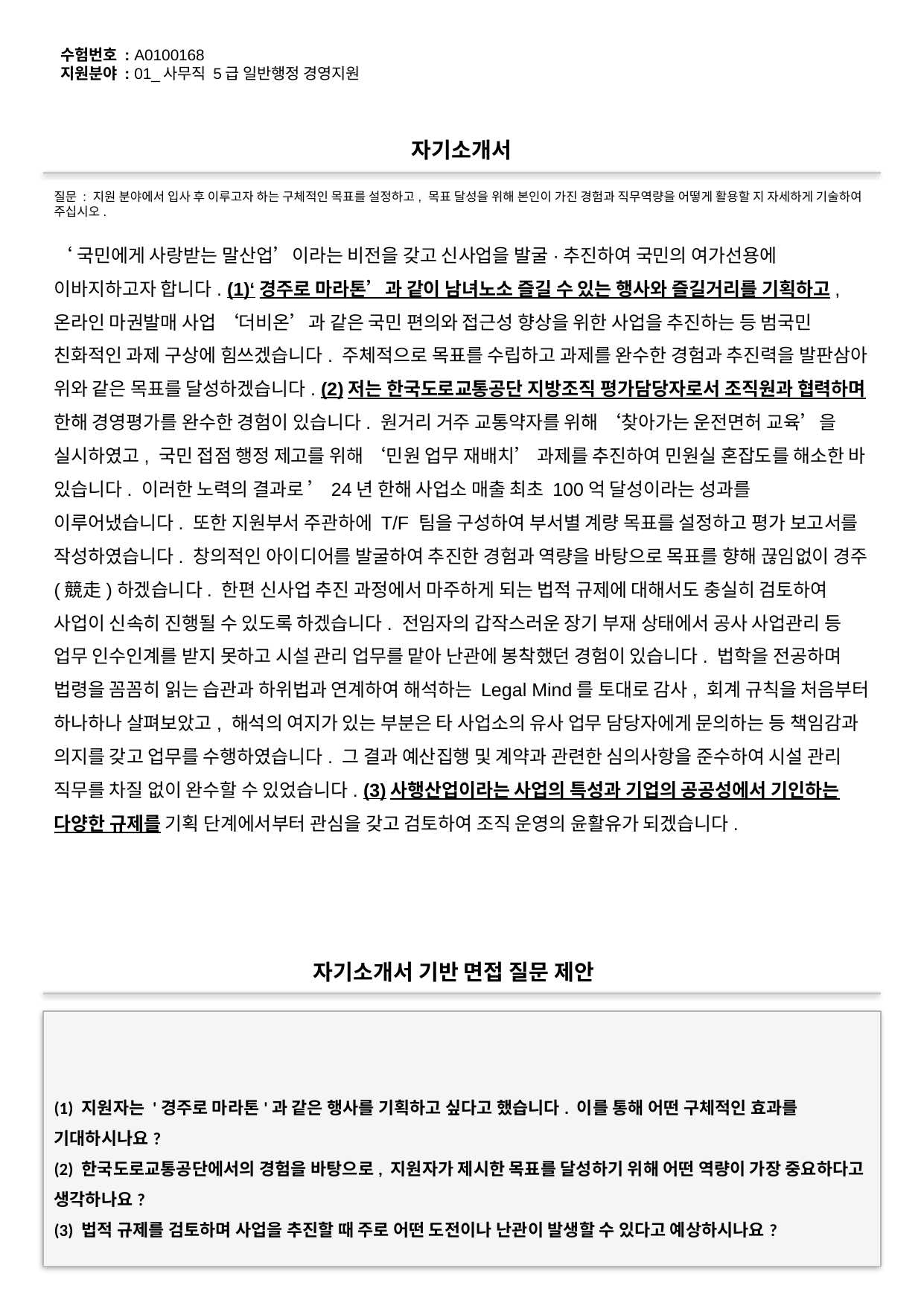

수험번호 : A0100168
지원분야 : 01_사무직 5급 일반행정 경영지원
#

자기소개서

질문 : 지원 분야에서 입사 후 이루고자 하는 구체적인 목표를 설정하고, 목표 달성을 위해 본인이 가진 경험과 직무역량을 어떻게 활용할 지 자세하게 기술하여 주십시오.

‘국민에게 사랑받는 말산업’이라는 비전을 갖고 신사업을 발굴·추진하여 국민의 여가선용에 이바지하고자 합니다. (1)‘경주로 마라톤’과 같이 남녀노소 즐길 수 있는 행사와 즐길거리를 기획하고, 온라인 마권발매 사업 ‘더비온’과 같은 국민 편의와 접근성 향상을 위한 사업을 추진하는 등 범국민 친화적인 과제 구상에 힘쓰겠습니다. 주체적으로 목표를 수립하고 과제를 완수한 경험과 추진력을 발판삼아 위와 같은 목표를 달성하겠습니다. (2)저는 한국도로교통공단 지방조직 평가담당자로서 조직원과 협력하며 한해 경영평가를 완수한 경험이 있습니다. 원거리 거주 교통약자를 위해 ‘찾아가는 운전면허 교육’을 실시하였고, 국민 접점 행정 제고를 위해 ‘민원 업무 재배치’ 과제를 추진하여 민원실 혼잡도를 해소한 바 있습니다. 이러한 노력의 결과로 ’24년 한해 사업소 매출 최초 100억 달성이라는 성과를 이루어냈습니다. 또한 지원부서 주관하에 T/F 팀을 구성하여 부서별 계량 목표를 설정하고 평가 보고서를 작성하였습니다. 창의적인 아이디어를 발굴하여 추진한 경험과 역량을 바탕으로 목표를 향해 끊임없이 경주(競走)하겠습니다. 한편 신사업 추진 과정에서 마주하게 되는 법적 규제에 대해서도 충실히 검토하여 사업이 신속히 진행될 수 있도록 하겠습니다. 전임자의 갑작스러운 장기 부재 상태에서 공사 사업관리 등 업무 인수인계를 받지 못하고 시설 관리 업무를 맡아 난관에 봉착했던 경험이 있습니다. 법학을 전공하며 법령을 꼼꼼히 읽는 습관과 하위법과 연계하여 해석하는 Legal Mind를 토대로 감사, 회계 규칙을 처음부터 하나하나 살펴보았고, 해석의 여지가 있는 부분은 타 사업소의 유사 업무 담당자에게 문의하는 등 책임감과 의지를 갖고 업무를 수행하였습니다. 그 결과 예산집행 및 계약과 관련한 심의사항을 준수하여 시설 관리 직무를 차질 없이 완수할 수 있었습니다. (3)사행산업이라는 사업의 특성과 기업의 공공성에서 기인하는 다양한 규제를 기획 단계에서부터 관심을 갖고 검토하여 조직 운영의 윤활유가 되겠습니다.

자기소개서 기반 면접 질문 제안

(1) 지원자는 '경주로 마라톤'과 같은 행사를 기획하고 싶다고 했습니다. 이를 통해 어떤 구체적인 효과를 기대하시나요?
(2) 한국도로교통공단에서의 경험을 바탕으로, 지원자가 제시한 목표를 달성하기 위해 어떤 역량이 가장 중요하다고 생각하나요?
(3) 법적 규제를 검토하며 사업을 추진할 때 주로 어떤 도전이나 난관이 발생할 수 있다고 예상하시나요?